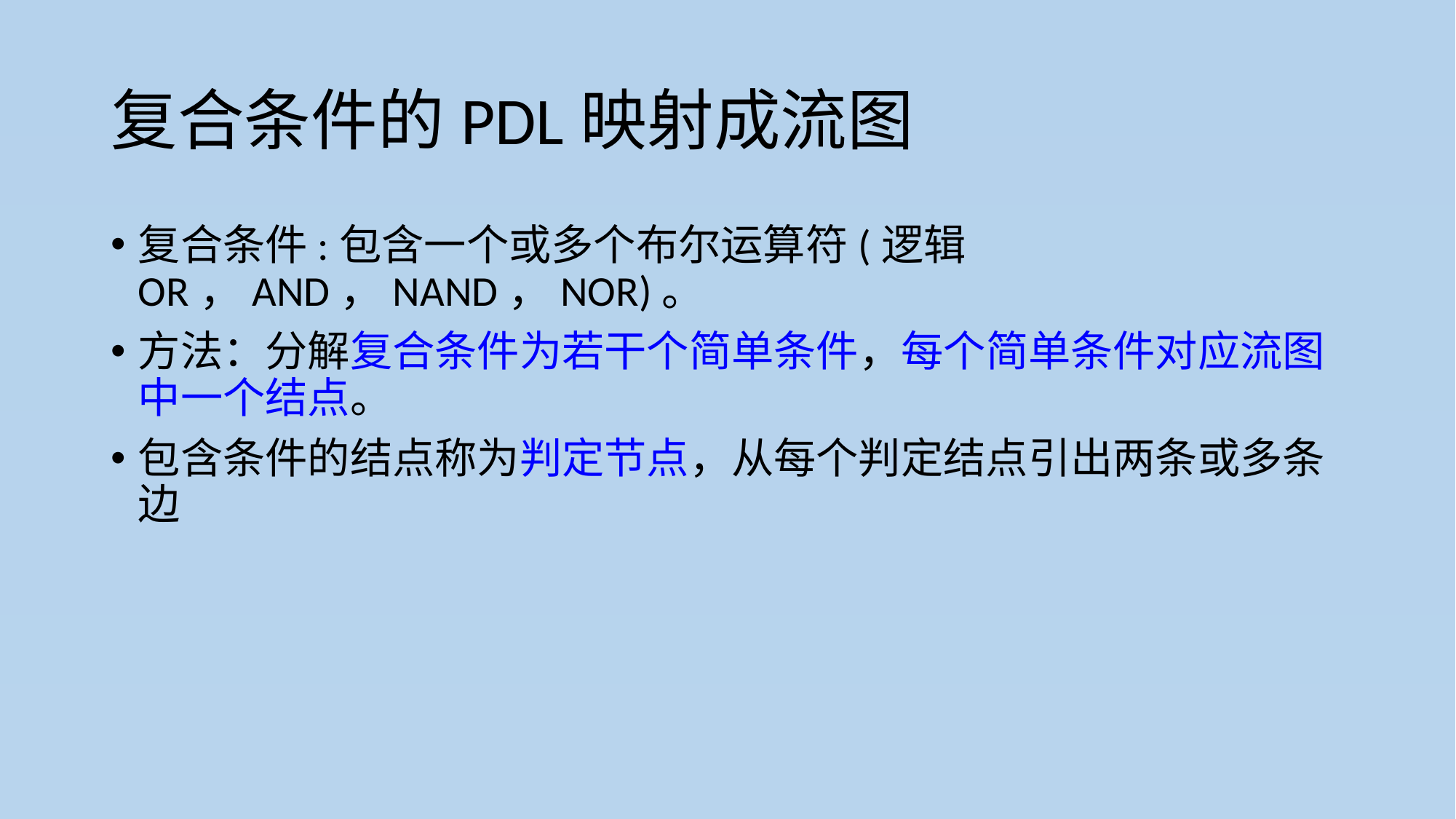

# 复合条件的PDL映射成流图
复合条件:包含一个或多个布尔运算符(逻辑OR，AND，NAND，NOR)。
方法：分解复合条件为若干个简单条件，每个简单条件对应流图中一个结点。
包含条件的结点称为判定节点，从每个判定结点引出两条或多条边